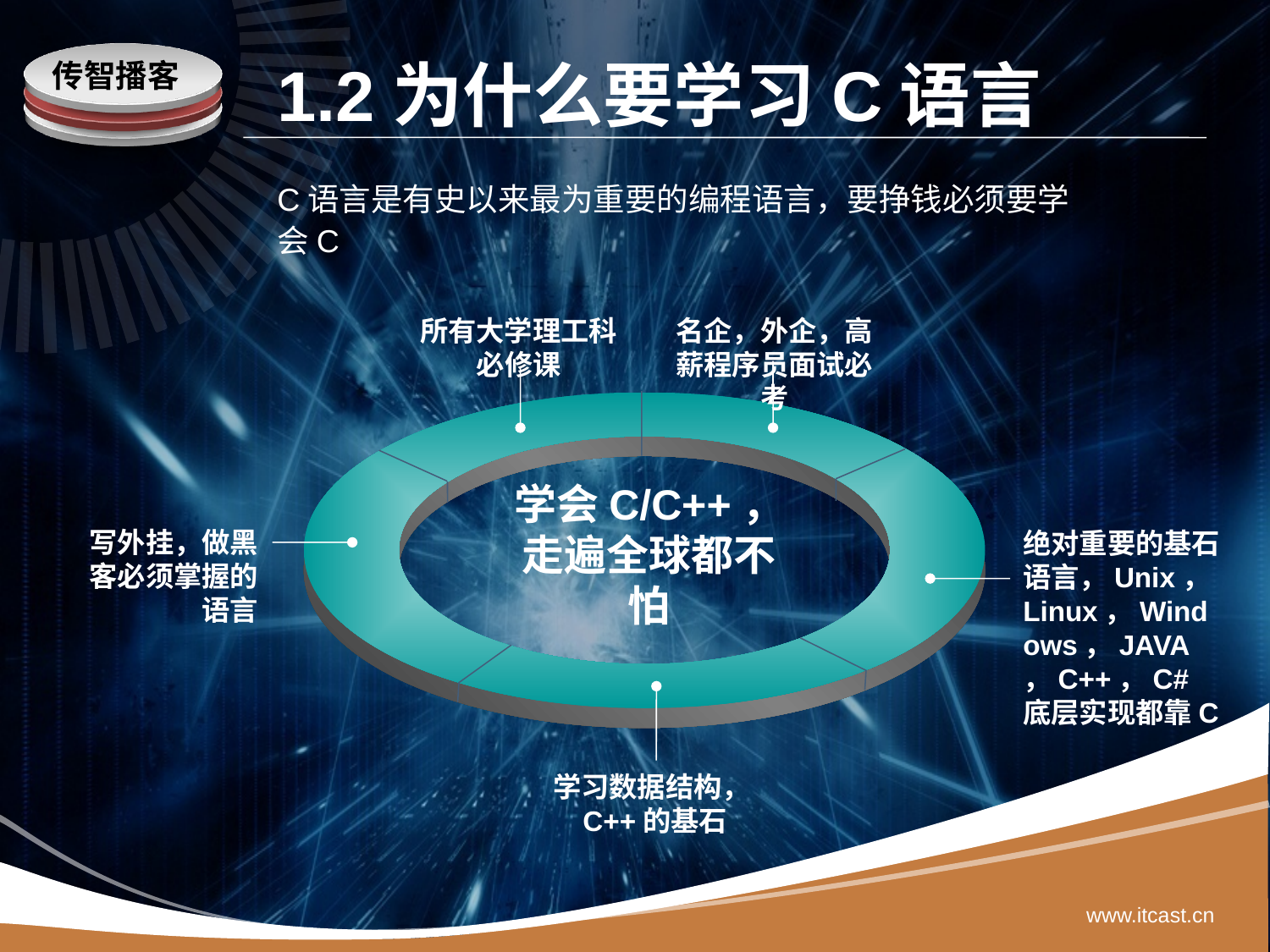

1.2为什么要学习C语言
传智播客
C语言是有史以来最为重要的编程语言，要挣钱必须要学会C
所有大学理工科必修课
名企，外企，高薪程序员面试必考

学会C/C++，走遍全球都不怕
写外挂，做黑客必须掌握的语言
绝对重要的基石语言，Unix，Linux，Windows，JAVA，C++，C#底层实现都靠C

学习数据结构，C++的基石
www.itcast.cn